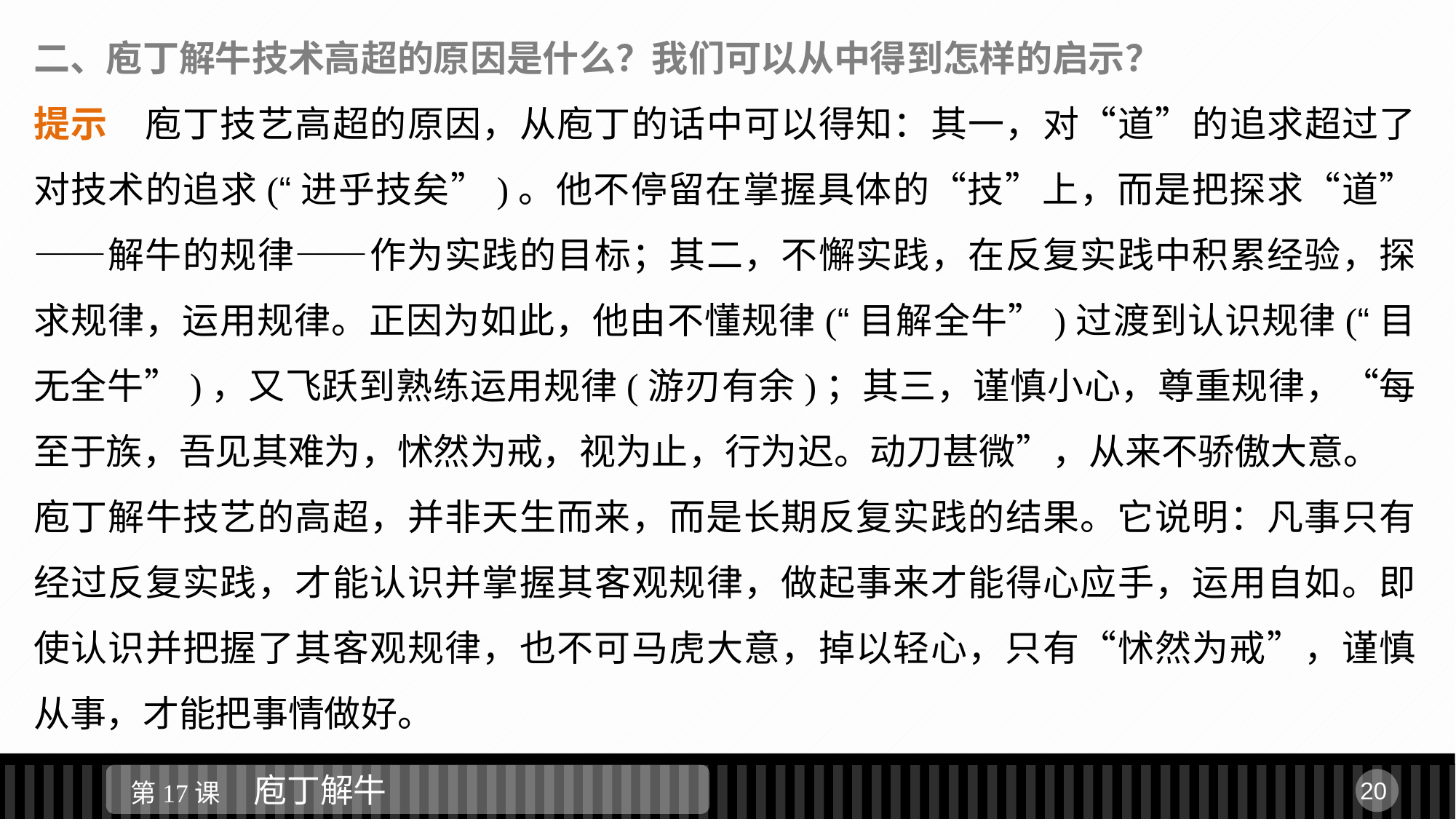

二、庖丁解牛技术高超的原因是什么？我们可以从中得到怎样的启示？
提示　庖丁技艺高超的原因，从庖丁的话中可以得知：其一，对“道”的追求超过了对技术的追求(“进乎技矣”)。他不停留在掌握具体的“技”上，而是把探求“道”——解牛的规律——作为实践的目标；其二，不懈实践，在反复实践中积累经验，探求规律，运用规律。正因为如此，他由不懂规律(“目解全牛”)过渡到认识规律(“目无全牛”)，又飞跃到熟练运用规律(游刃有余)；其三，谨慎小心，尊重规律，“每至于族，吾见其难为，怵然为戒，视为止，行为迟。动刀甚微”，从来不骄傲大意。
庖丁解牛技艺的高超，并非天生而来，而是长期反复实践的结果。它说明：凡事只有经过反复实践，才能认识并掌握其客观规律，做起事来才能得心应手，运用自如。即使认识并把握了其客观规律，也不可马虎大意，掉以轻心，只有“怵然为戒”，谨慎从事，才能把事情做好。